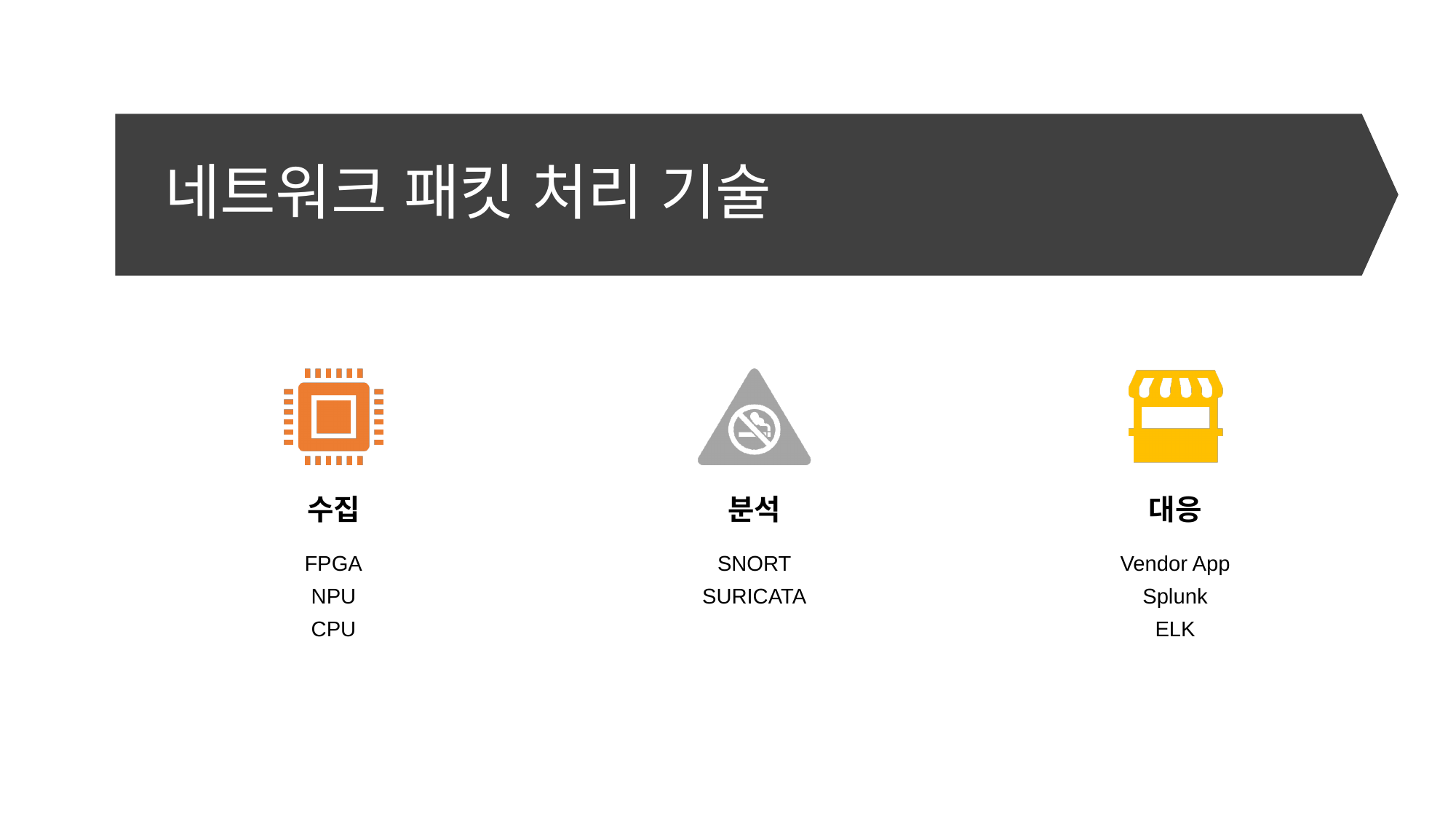

# 네트워크 패킷 처리 기술
수집
FPGA
NPU
CPU
분석
SNORT
SURICATA
대응
Vendor App
Splunk
ELK